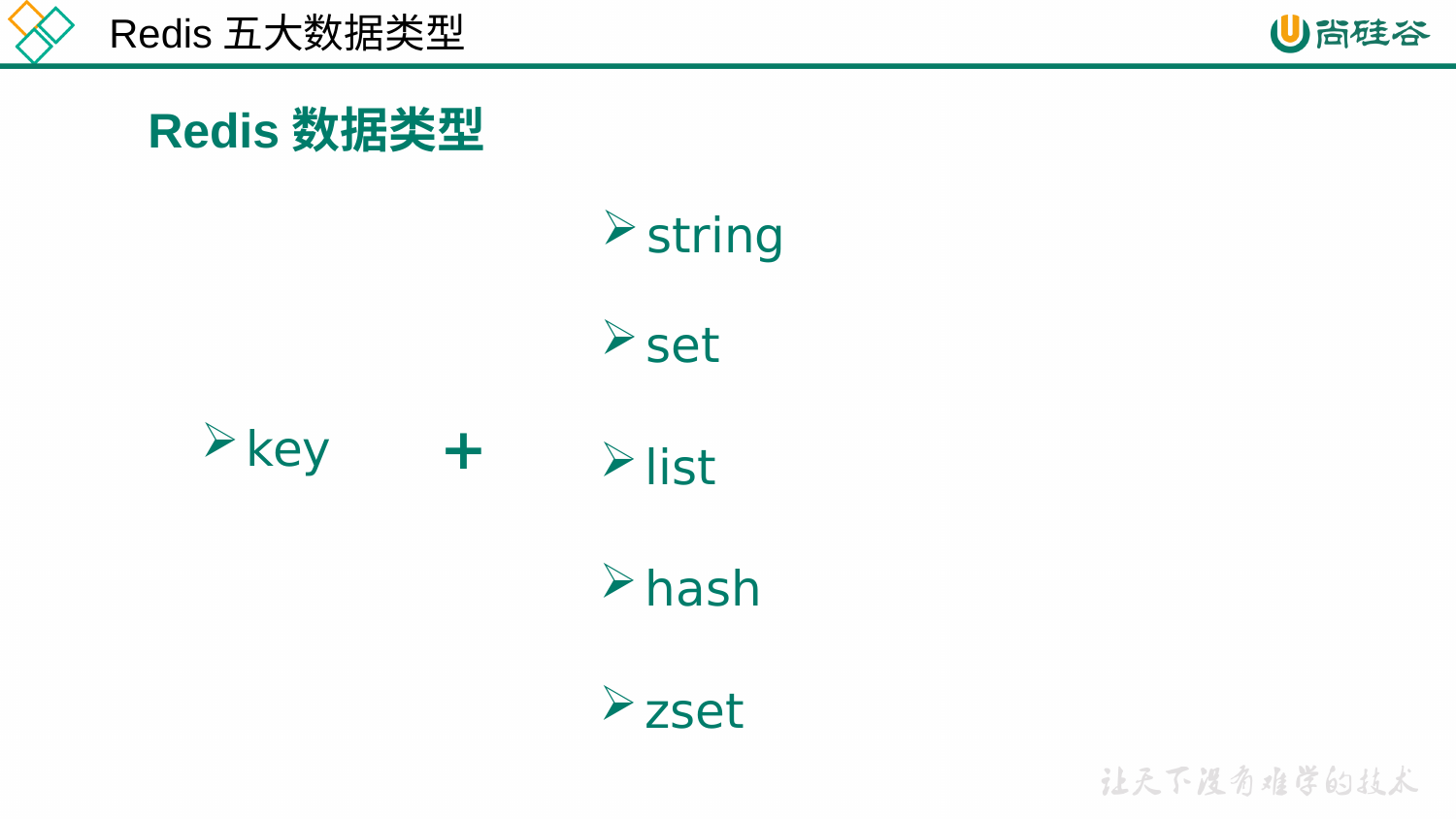

Redis五大数据类型
Redis数据类型
string
set
+
key
list
hash
zset